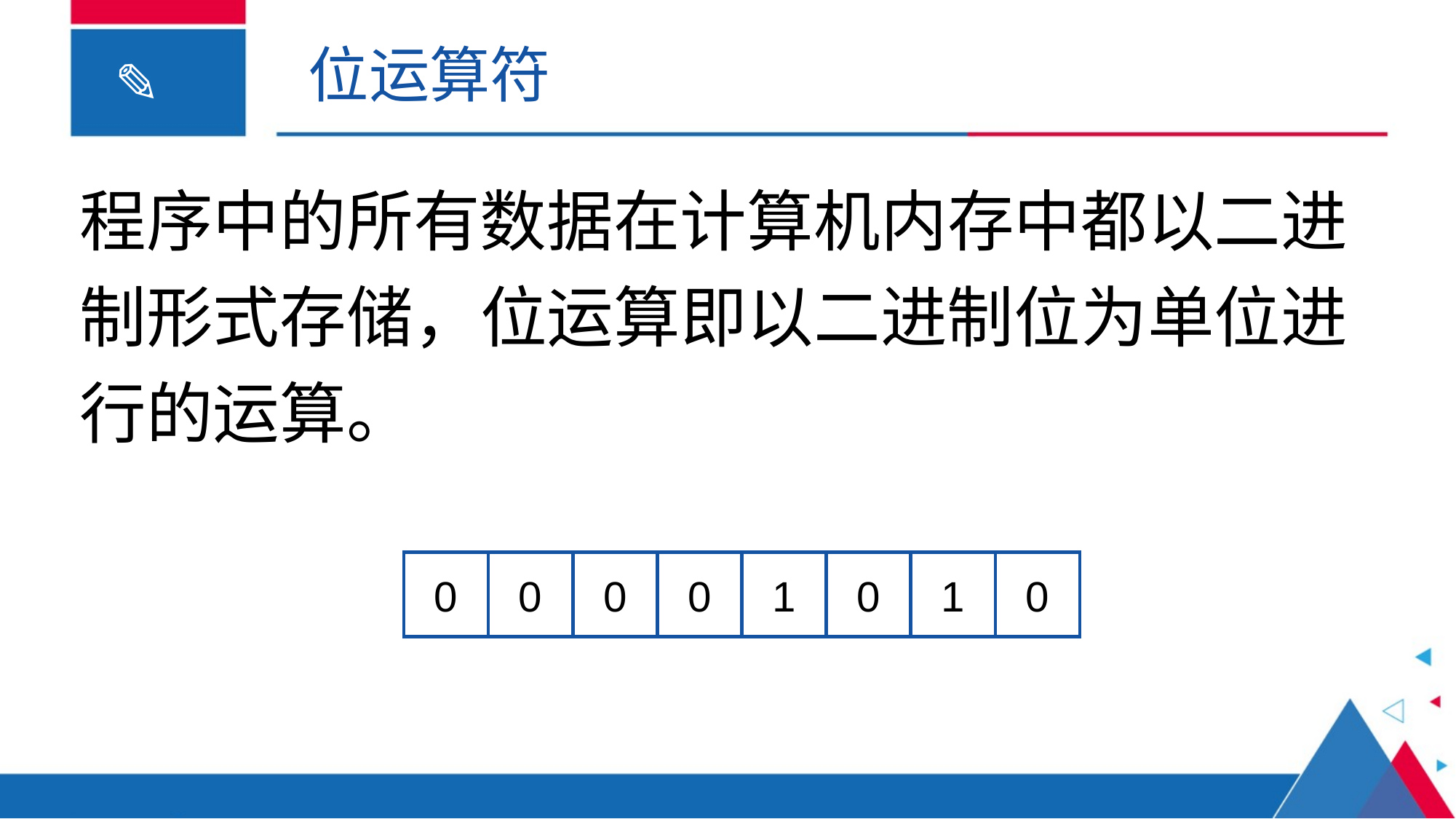

位运算符
程序中的所有数据在计算机内存中都以二进制形式存储，位运算即以二进制位为单位进行的运算。
0
0
0
0
1
0
1
0